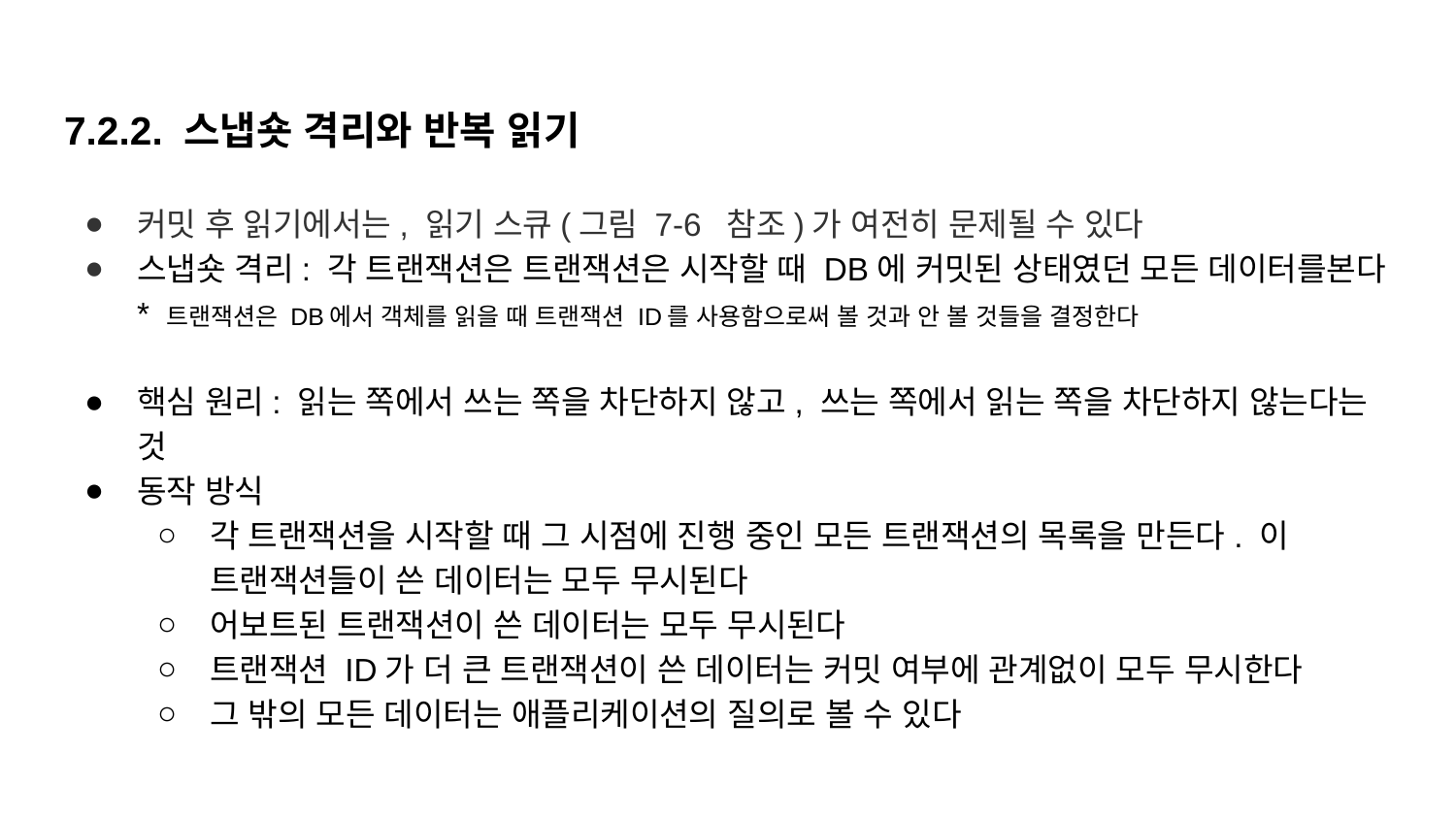

# 7.2.2. 스냅숏 격리와 반복 읽기
커밋 후 읽기에서는, 읽기 스큐(그림 7-6  참조)가 여전히 문제될 수 있다
스냅숏 격리: 각 트랜잭션은 트랜잭션은 시작할 때 DB에 커밋된 상태였던 모든 데이터를본다
* 트랜잭션은 DB에서 객체를 읽을 때 트랜잭션 ID를 사용함으로써 볼 것과 안 볼 것들을 결정한다

핵심 원리: 읽는 쪽에서 쓰는 쪽을 차단하지 않고, 쓰는 쪽에서 읽는 쪽을 차단하지 않는다는 것
동작 방식
각 트랜잭션을 시작할 때 그 시점에 진행 중인 모든 트랜잭션의 목록을 만든다. 이 트랜잭션들이 쓴 데이터는 모두 무시된다
어보트된 트랜잭션이 쓴 데이터는 모두 무시된다
트랜잭션 ID가 더 큰 트랜잭션이 쓴 데이터는 커밋 여부에 관계없이 모두 무시한다
그 밖의 모든 데이터는 애플리케이션의 질의로 볼 수 있다